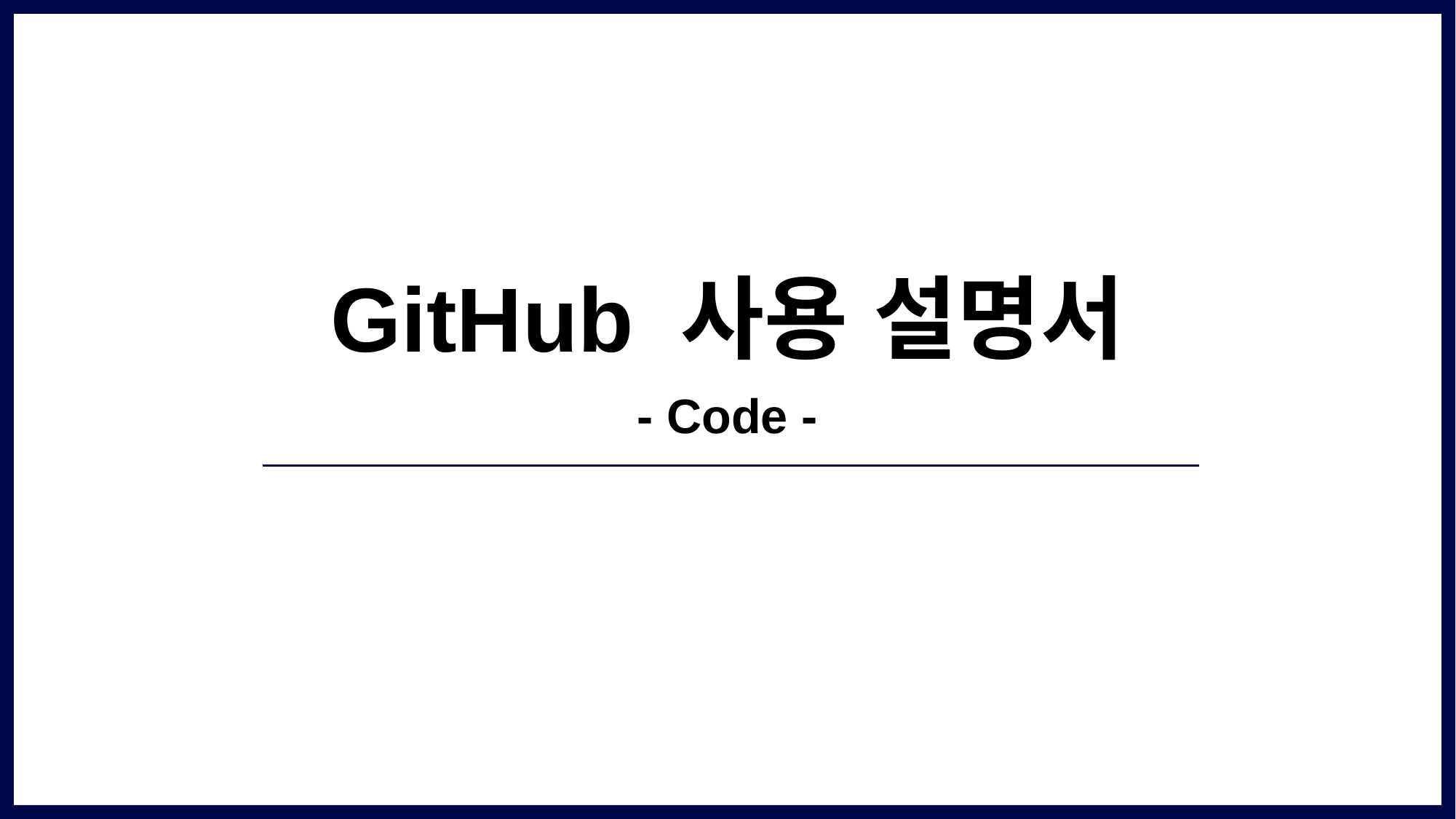

# GitHub 사용 설명서
- Code -